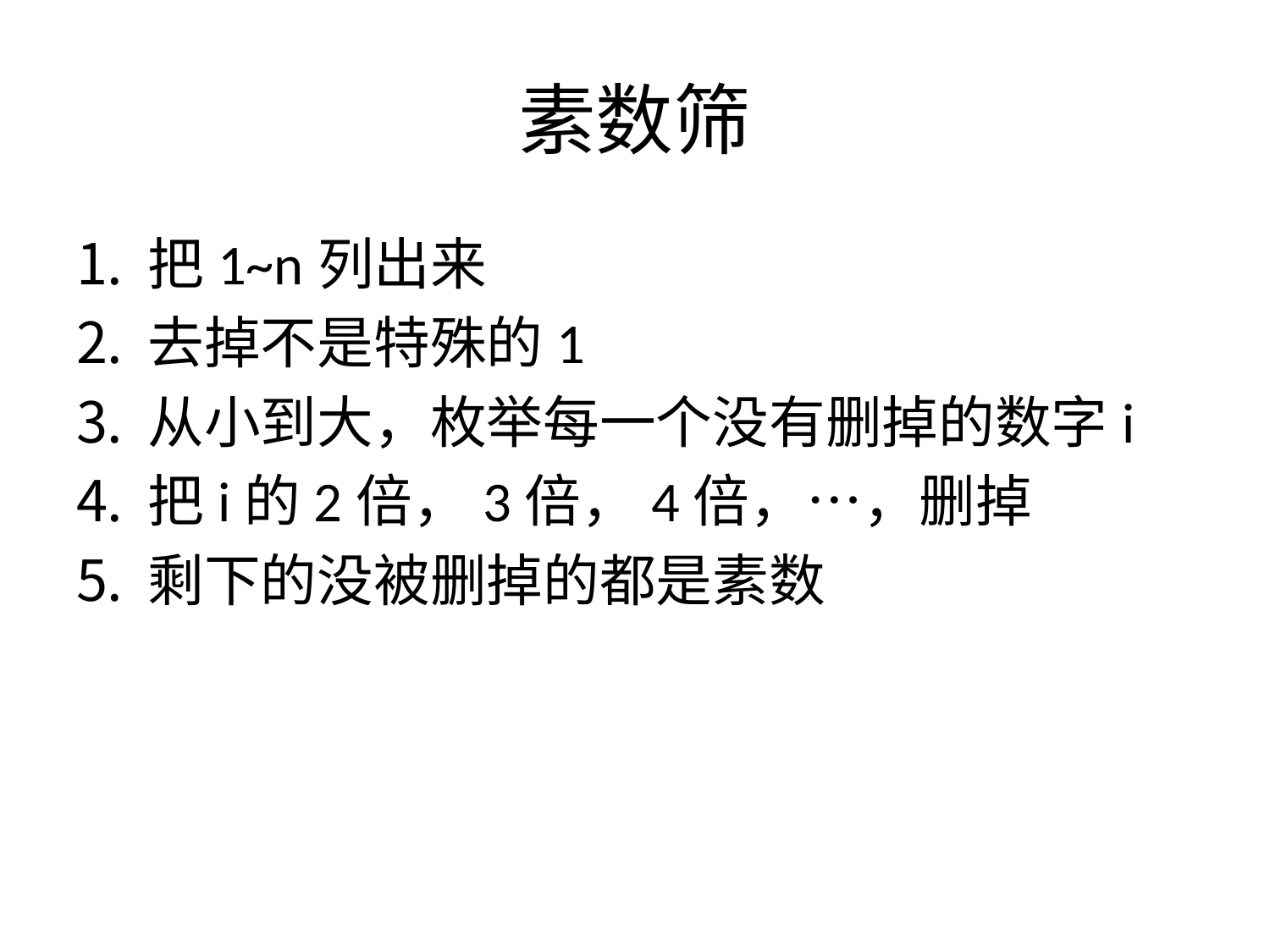

# 素数筛
把1~n列出来
去掉不是特殊的1
从小到大，枚举每一个没有删掉的数字i
把i的2倍，3倍，4倍，…，删掉
剩下的没被删掉的都是素数